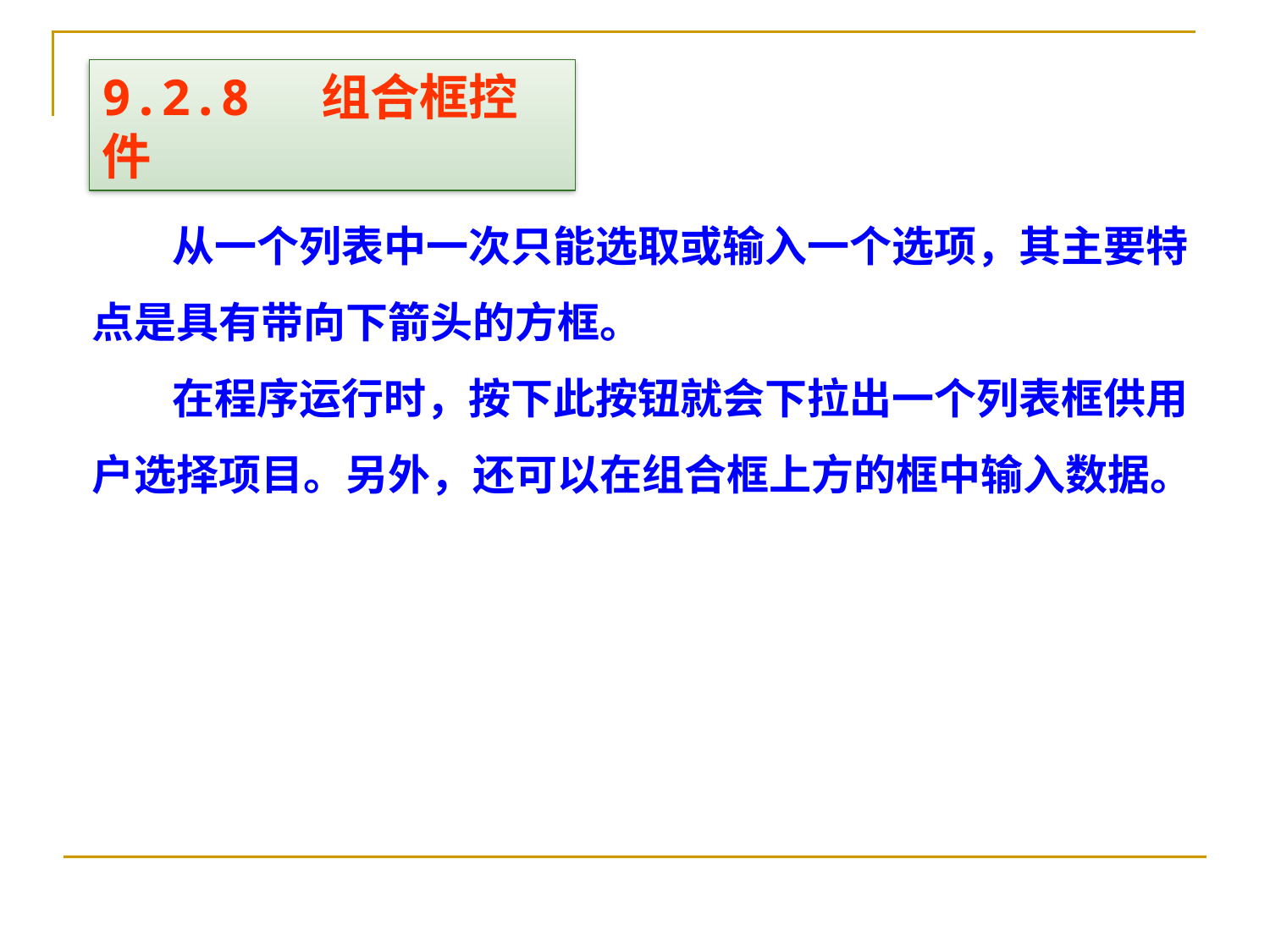

9.2.8  组合框控件
　    从一个列表中一次只能选取或输入一个选项，其主要特点是具有带向下箭头的方框。
　    在程序运行时，按下此按钮就会下拉出一个列表框供用户选择项目。另外，还可以在组合框上方的框中输入数据。